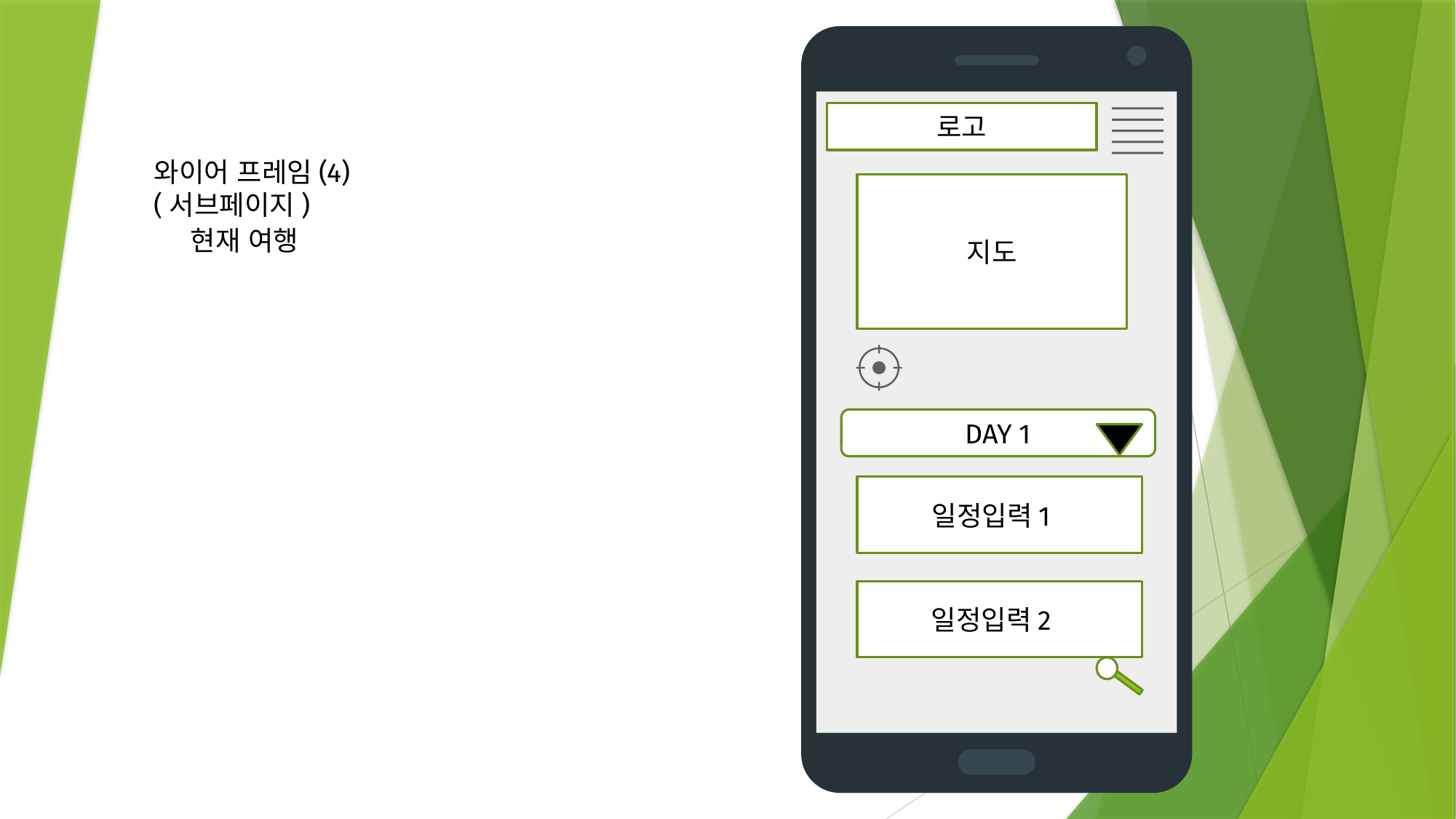

로고

와이어 프레임(4)
(서브페이지)
지도
현재 여행

DAY 1

일정입력1R
일정입력2R